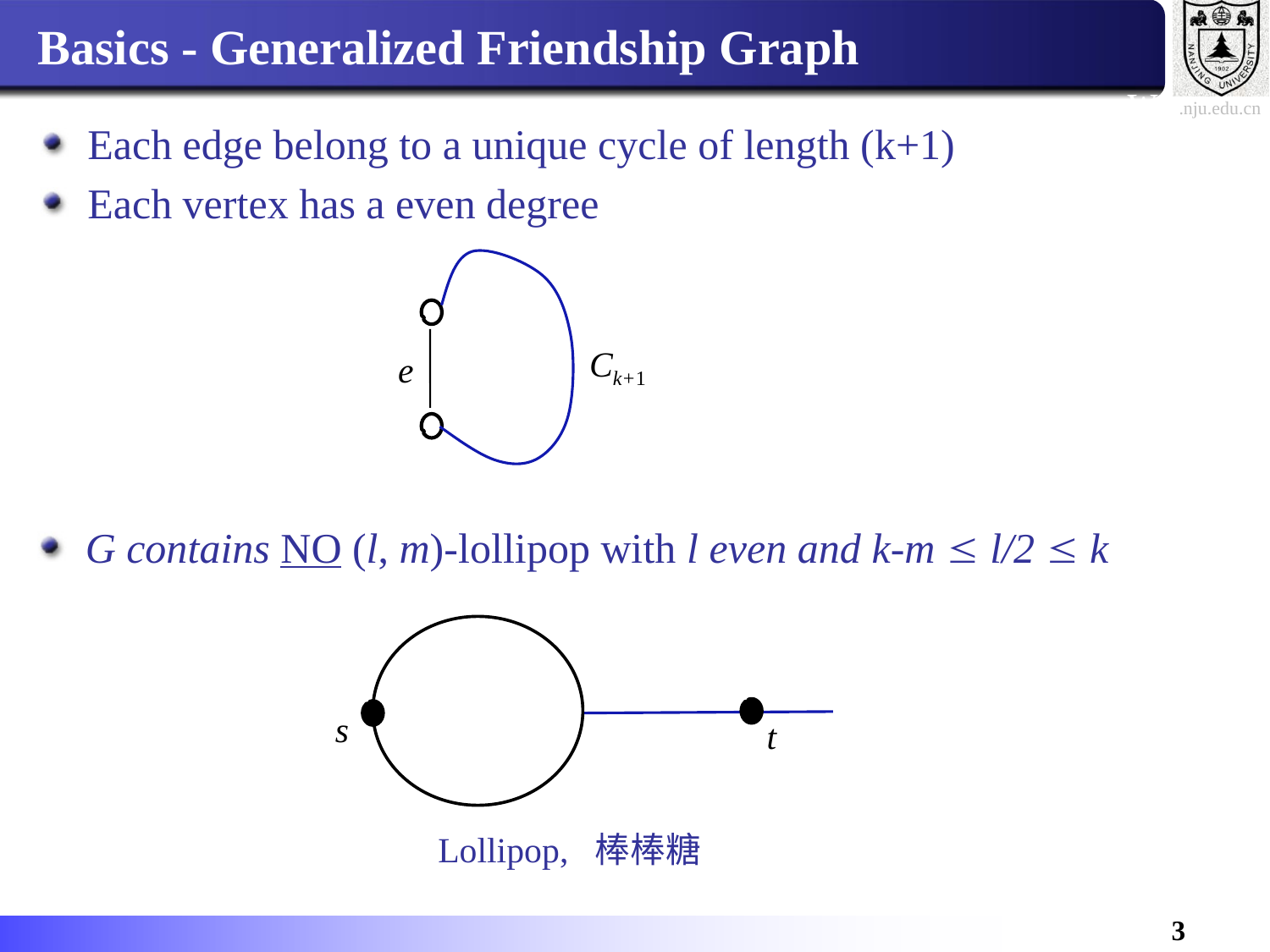

# Basics - Generalized Friendship Graph
Each edge belong to a unique cycle of length (k+1)
Each vertex has a even degree

Ck+1
e

G contains NO (l, m)-lollipop with l even and k-m ≤ l/2 ≤ k

s

t

Lollipop,  棒棒糖